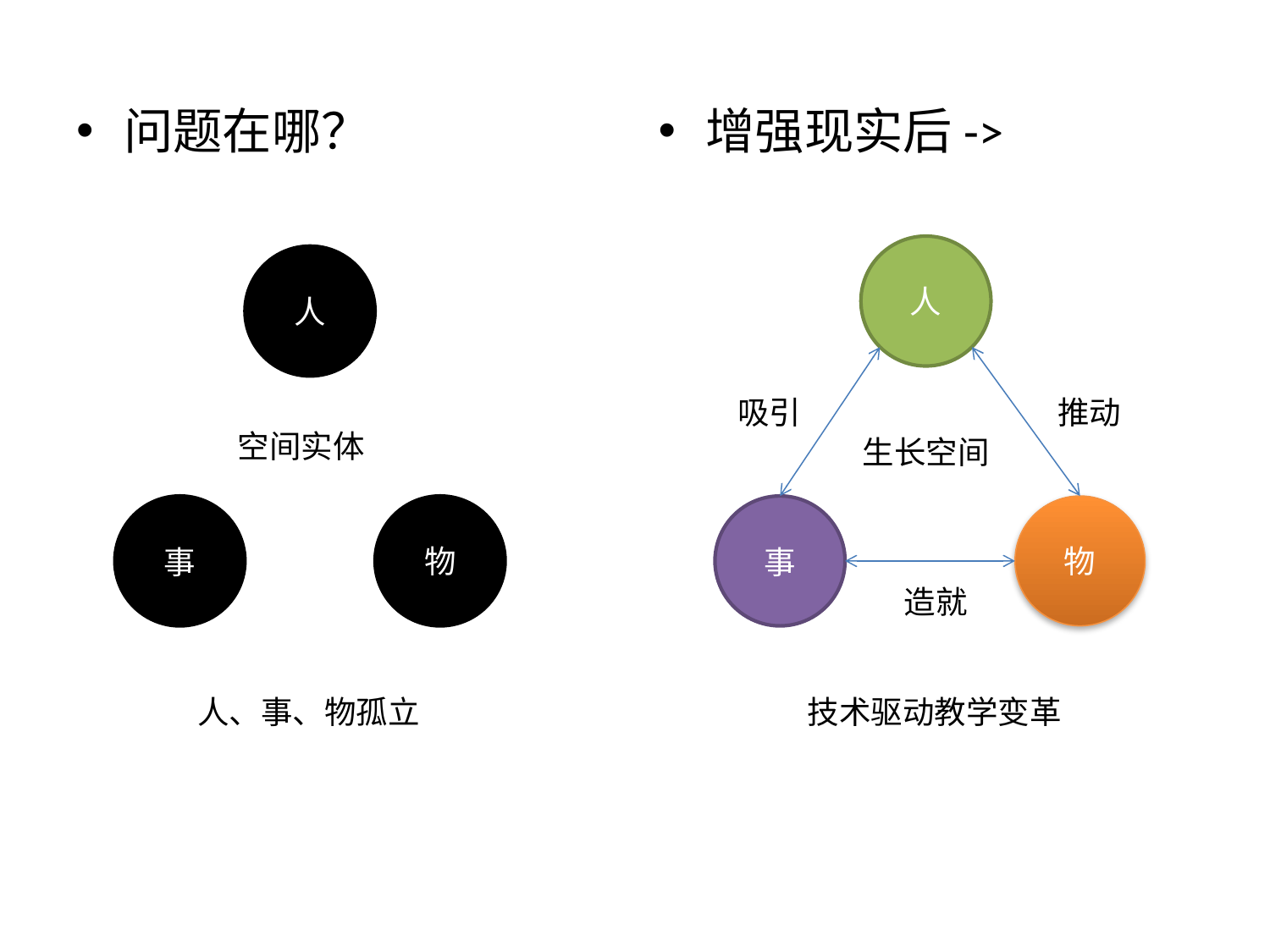

问题在哪？
增强现实后->

人
人
吸引
推动
空间实体
生长空间

物
物
事
事
造就
人、事、物孤立
技术驱动教学变革